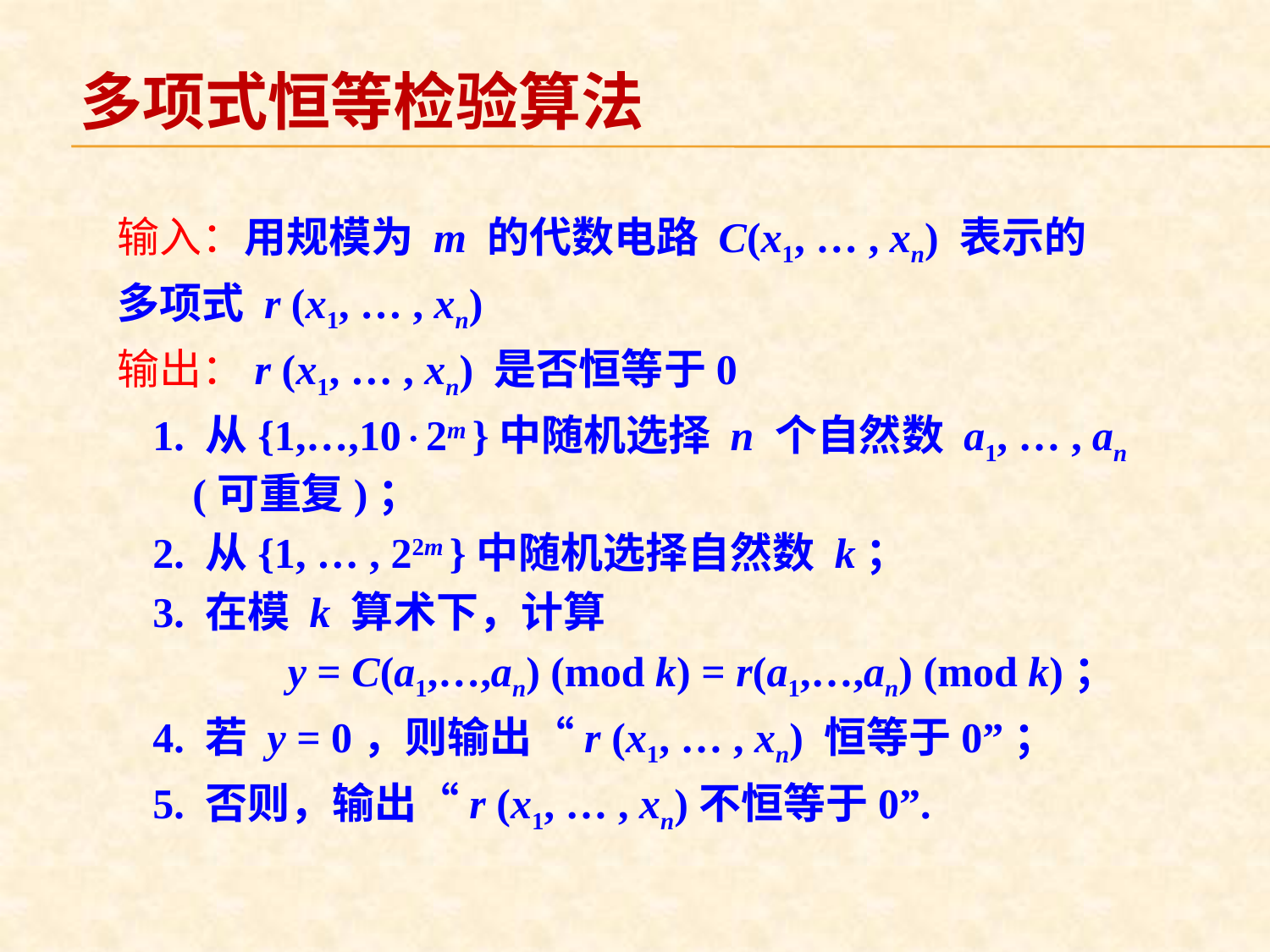

# 多项式恒等检验算法
输入：用规模为 m 的代数电路 C(x1, … , xn) 表示的
多项式 r (x1, … , xn)
输出：r (x1, … , xn) 是否恒等于0
1. 从{1,…,10⋅2m }中随机选择 n 个自然数 a1, … , an  (可重复)；
2. 从{1, … , 22m }中随机选择自然数 k；
3. 在模 k 算术下，计算
     y = C(a1,…,an) (mod k) = r(a1,…,an) (mod k)；
4. 若 y = 0，则输出“r (x1, … , xn) 恒等于0”；
5. 否则，输出“r (x1, … , xn)不恒等于0”.